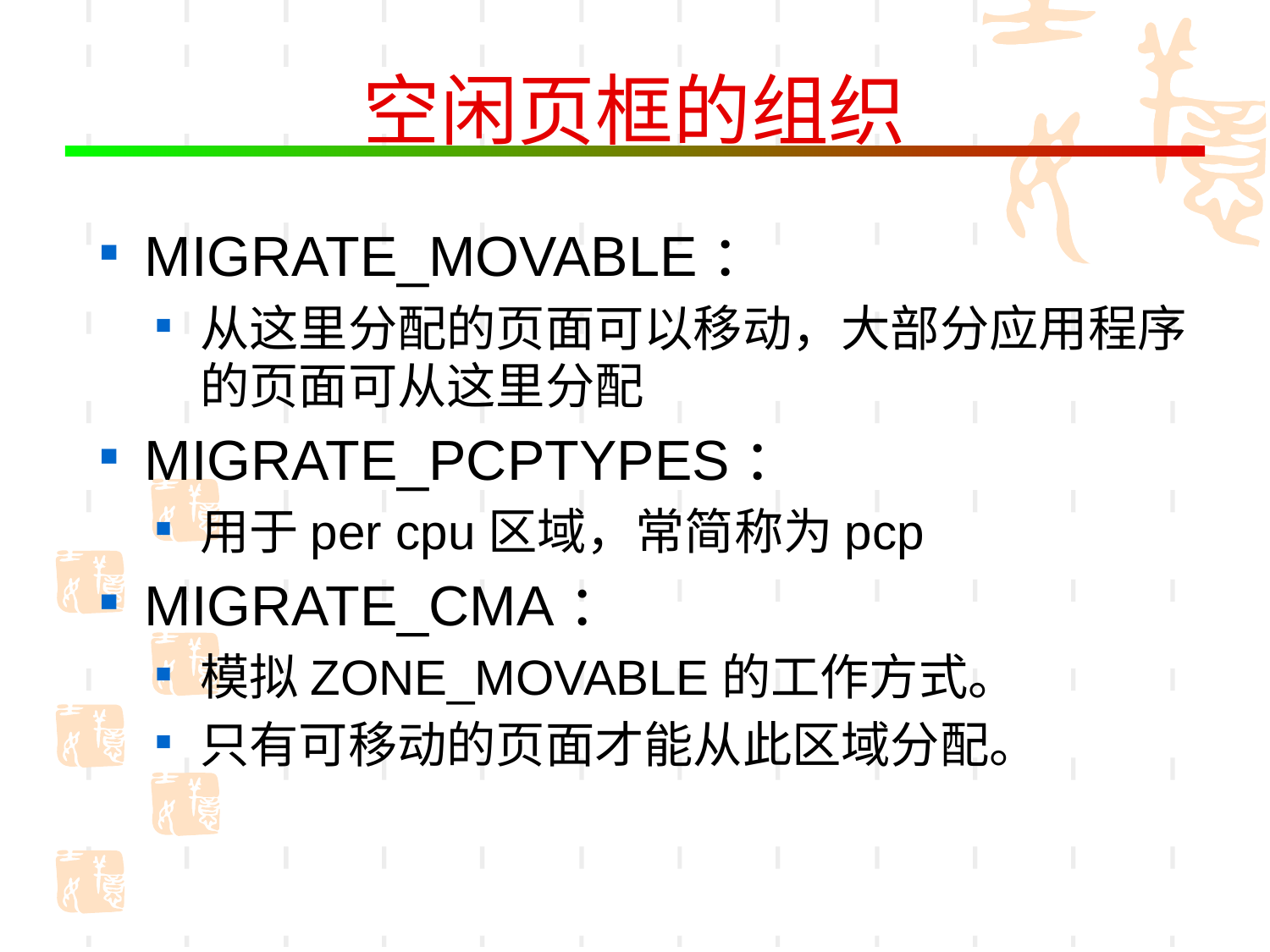

# 空闲页框的组织
MIGRATE_MOVABLE：
从这里分配的页面可以移动，大部分应用程序的页面可从这里分配
MIGRATE_PCPTYPES：
用于per cpu区域，常简称为pcp
MIGRATE_CMA：
模拟ZONE_MOVABLE的工作方式。
只有可移动的页面才能从此区域分配。